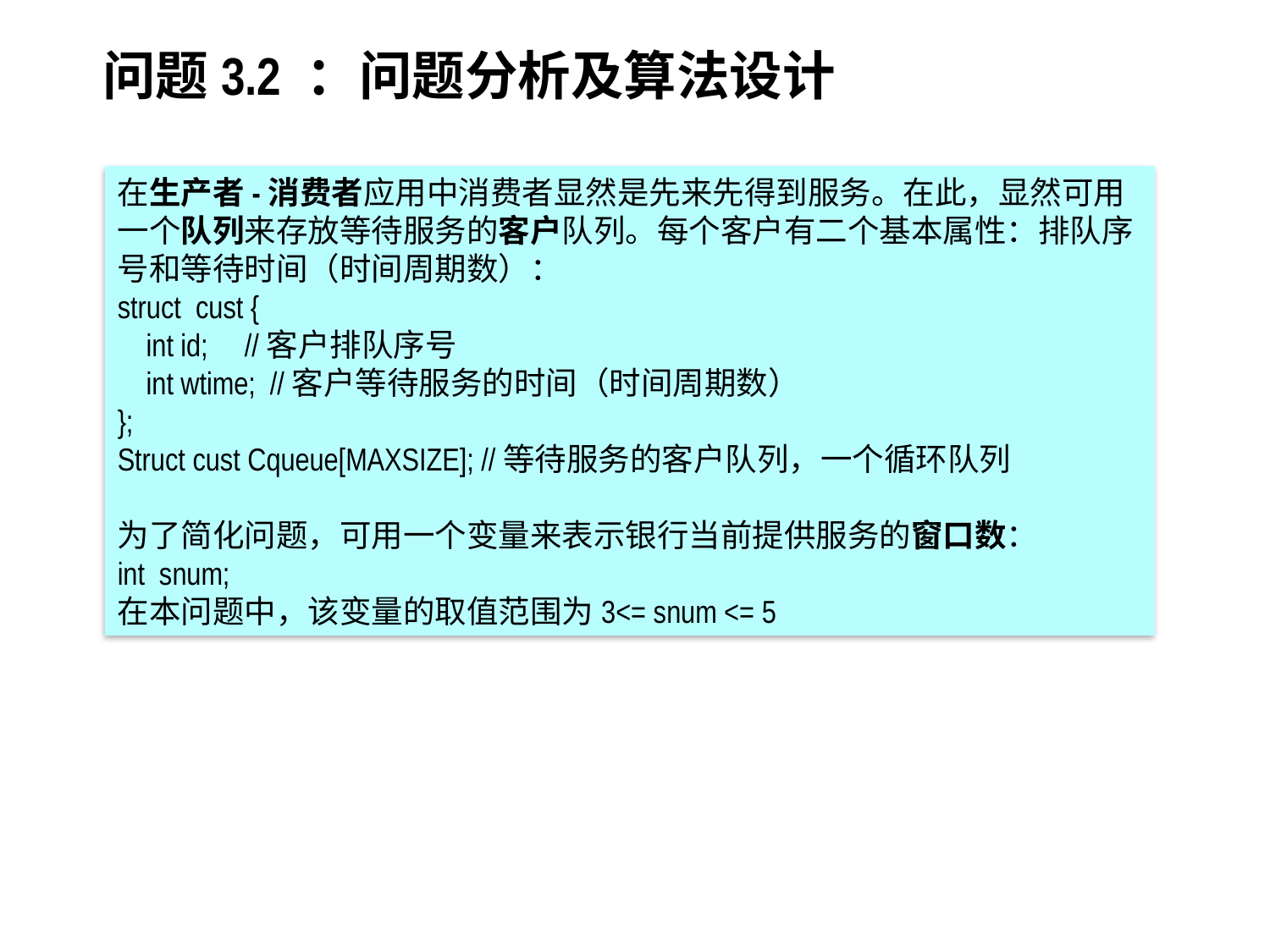

# 问题3.2 ：问题分析及算法设计
在生产者-消费者应用中消费者显然是先来先得到服务。在此，显然可用一个队列来存放等待服务的客户队列。每个客户有二个基本属性：排队序号和等待时间（时间周期数）：
struct  cust {
    int id;	//客户排队序号
    int wtime;  //客户等待服务的时间（时间周期数）
};
Struct cust Cqueue[MAXSIZE]; //等待服务的客户队列，一个循环队列

为了简化问题，可用一个变量来表示银行当前提供服务的窗口数：
int  snum;
在本问题中，该变量的取值范围为3<= snum <= 5
73